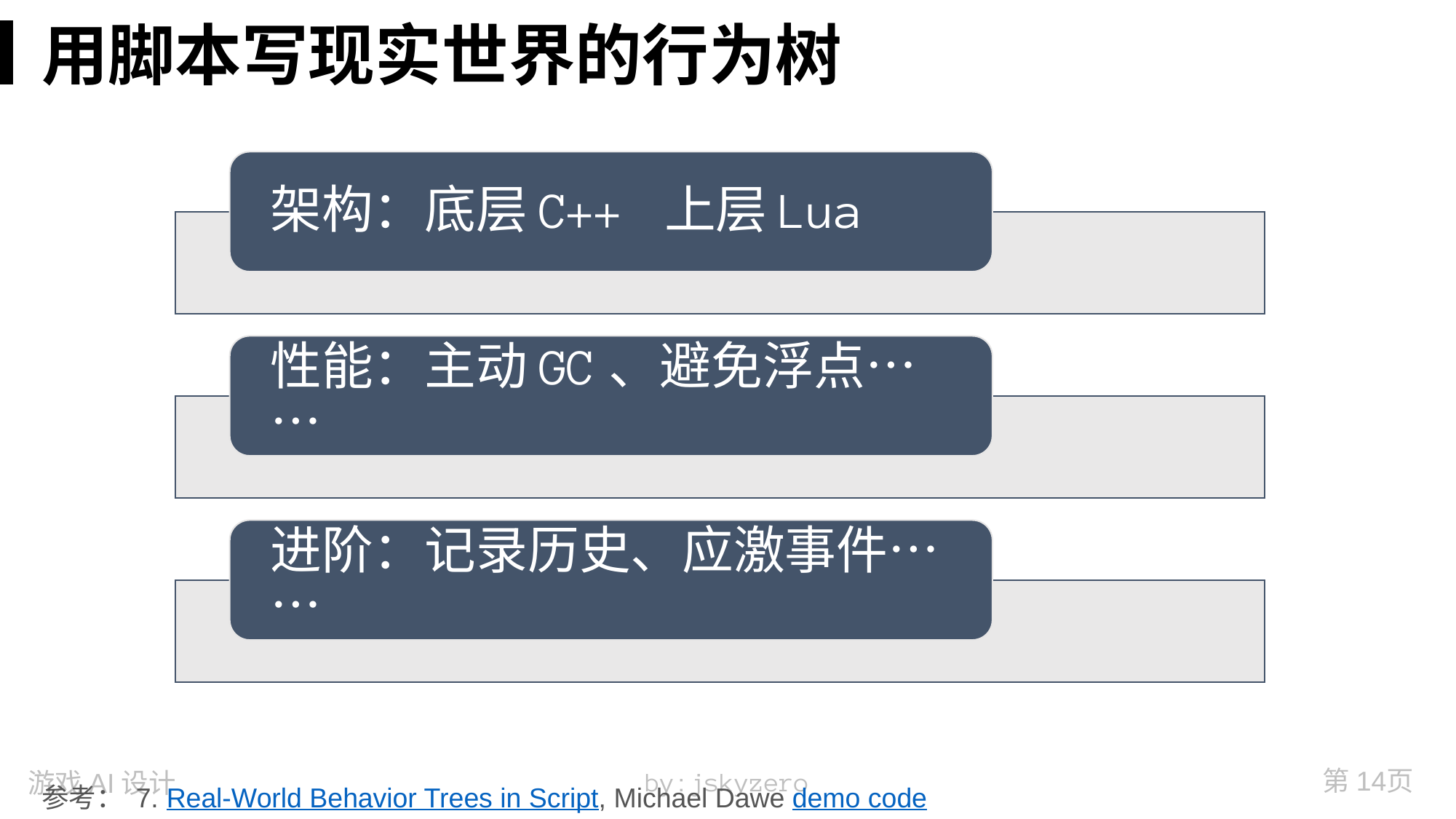

# 用脚本写现实世界的行为树
架构：底层C++ 上层Lua
性能：主动GC、避免浮点……
进阶：记录历史、应激事件……
参考： 7. Real-World Behavior Trees in Script, Michael Dawe demo code